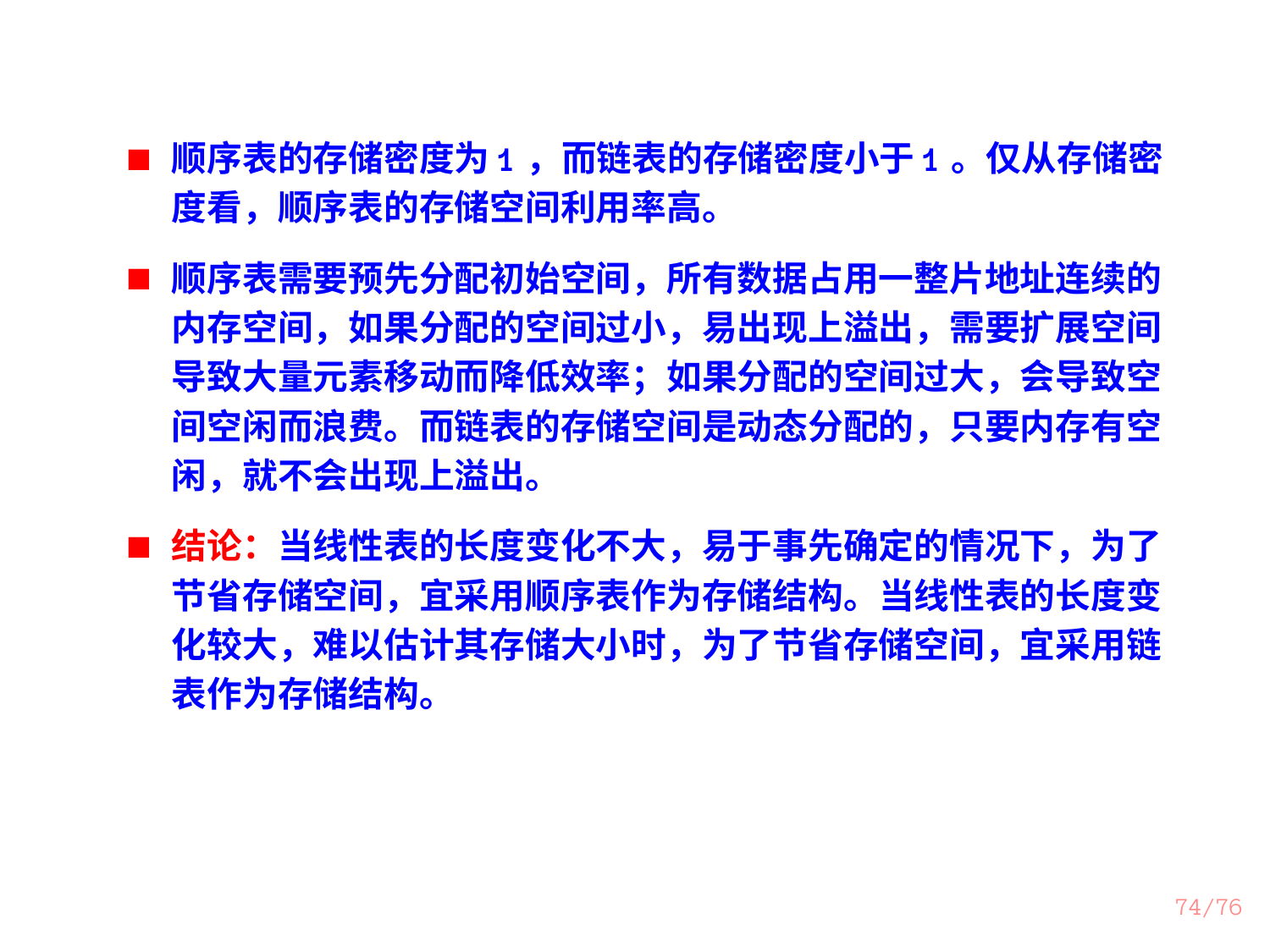

顺序表的存储密度为1，而链表的存储密度小于1。仅从存储密度看，顺序表的存储空间利用率高。
顺序表需要预先分配初始空间，所有数据占用一整片地址连续的内存空间，如果分配的空间过小，易出现上溢出，需要扩展空间导致大量元素移动而降低效率；如果分配的空间过大，会导致空间空闲而浪费。而链表的存储空间是动态分配的，只要内存有空闲，就不会出现上溢出。
结论：当线性表的长度变化不大，易于事先确定的情况下，为了节省存储空间，宜采用顺序表作为存储结构。当线性表的长度变化较大，难以估计其存储大小时，为了节省存储空间，宜采用链表作为存储结构。
74/76